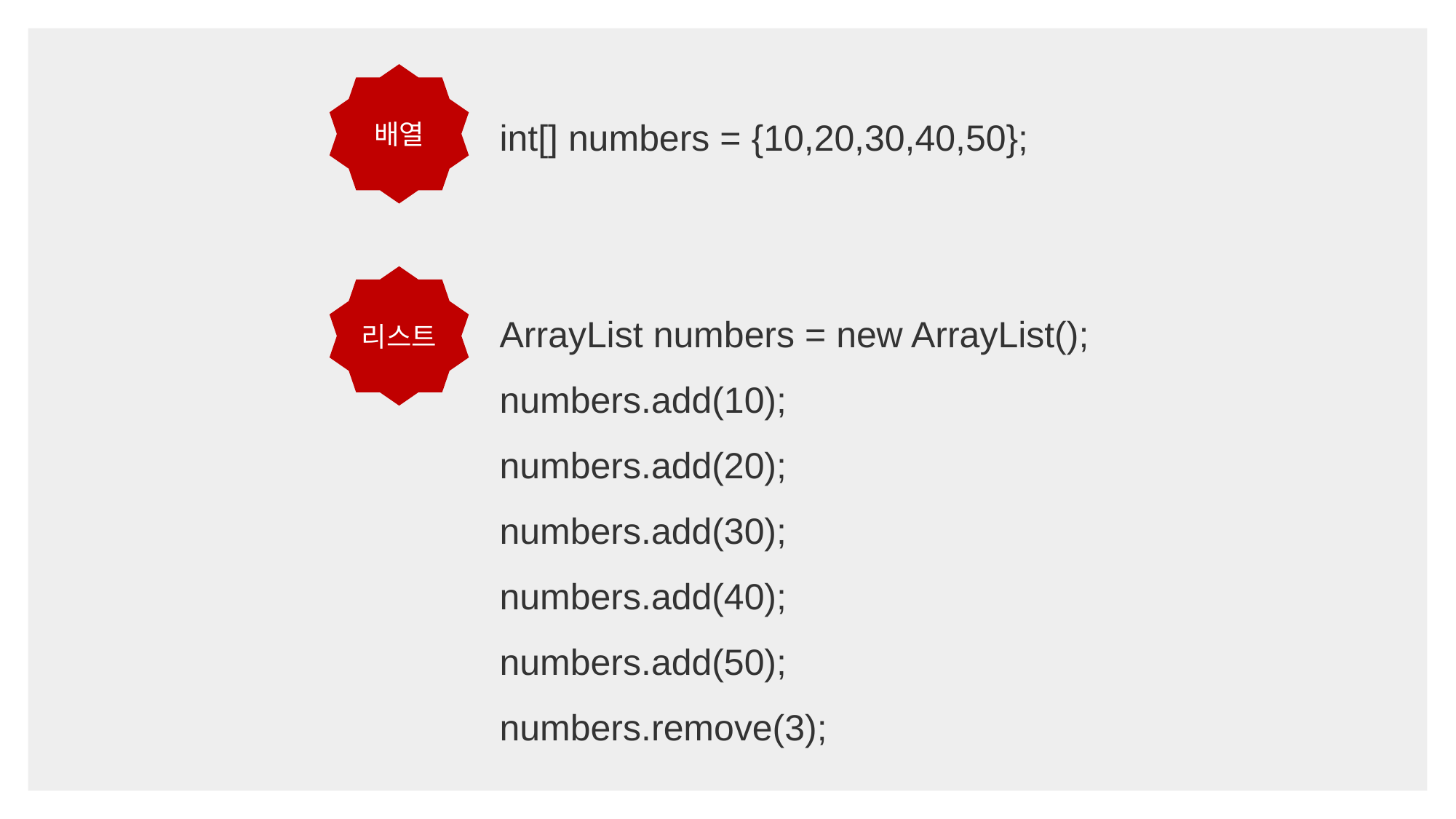

배열
int[] numbers = {10,20,30,40,50};

ArrayList numbers = new ArrayList();
numbers.add(10);
numbers.add(20);
numbers.add(30);
numbers.add(40);
numbers.add(50);
numbers.remove(3);
리스트